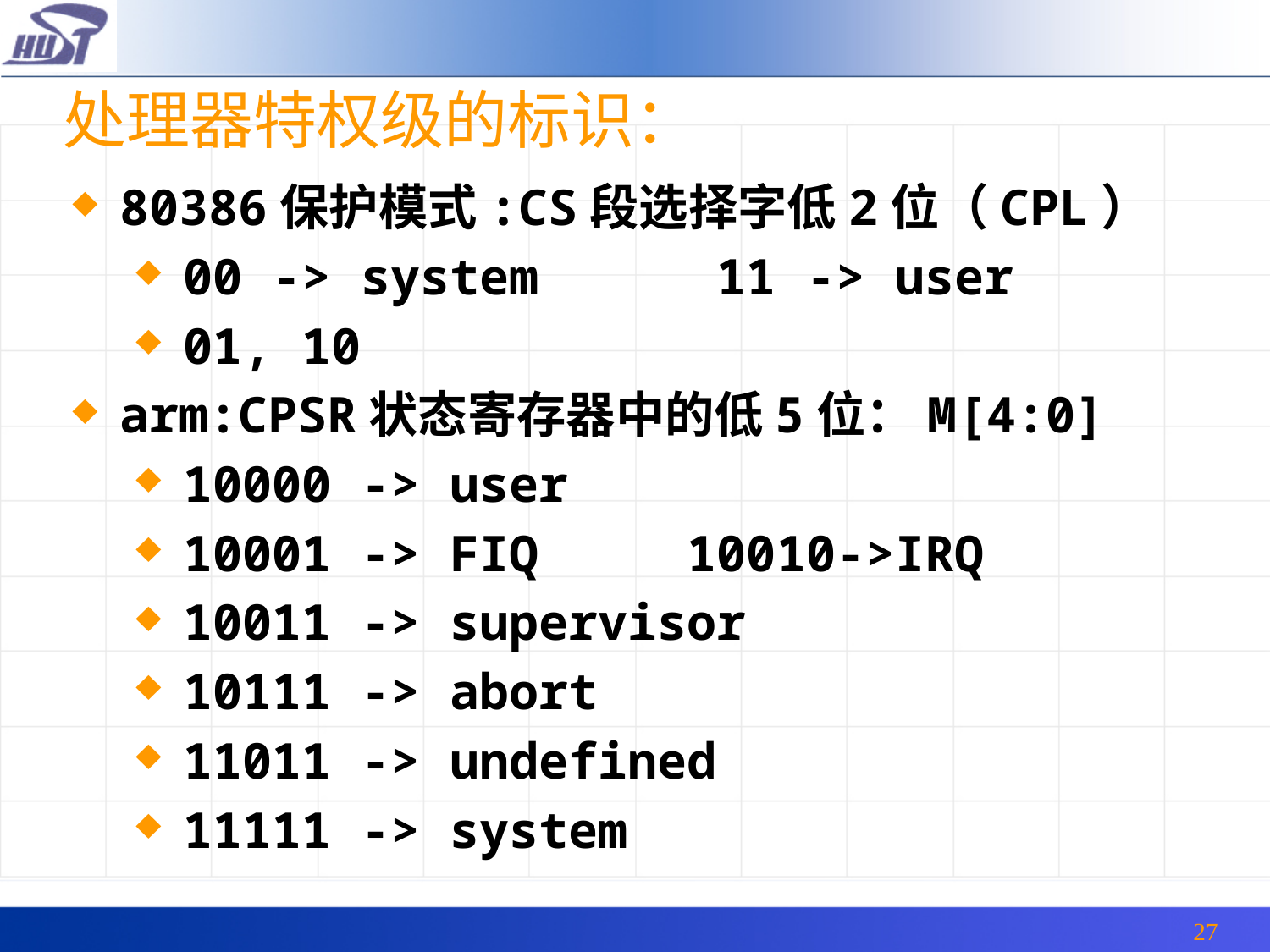

# 处理器特权级的标识：
80386保护模式:CS段选择字低2位（CPL）
00 -> system      11 -> user
01, 10
arm:CPSR状态寄存器中的低5位：M[4:0]
10000 -> user
10001 -> FIQ     10010->IRQ
10011 -> supervisor
10111 -> abort
11011 -> undefined
11111 -> system
27